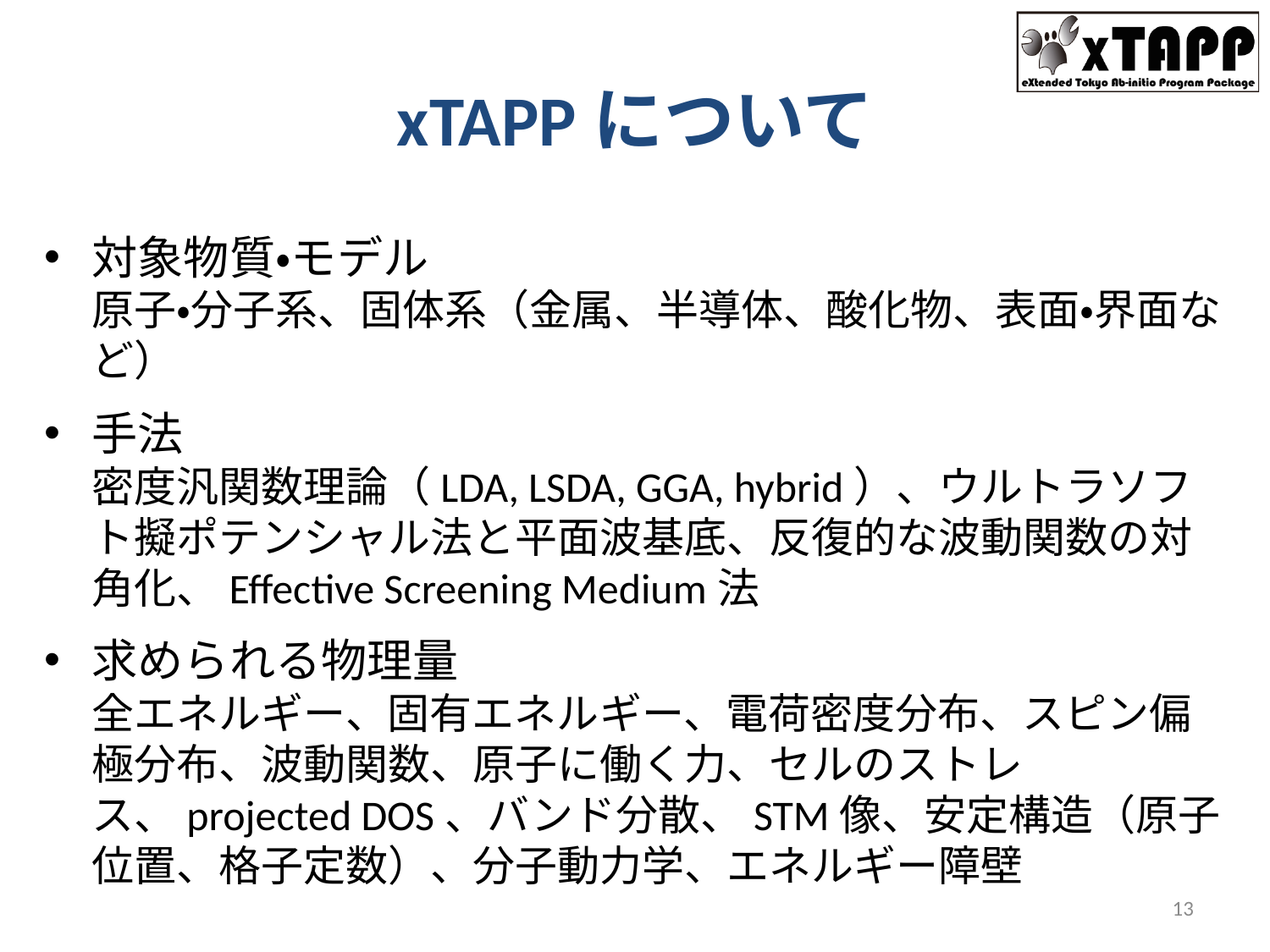

# xTAPPについて
対象物質・モデル
原子・分子系、固体系（金属、半導体、酸化物、表面・界面など）
手法
密度汎関数理論（LDA, LSDA, GGA, hybrid）、ウルトラソフト擬ポテンシャル法と平面波基底、反復的な波動関数の対角化、Effective Screening Medium法
求められる物理量
全エネルギー、固有エネルギー、電荷密度分布、スピン偏極分布、波動関数、原子に働く力、セルのストレス、projected DOS、バンド分散、STM像、安定構造（原子位置、格子定数）、分子動力学、エネルギー障壁
13